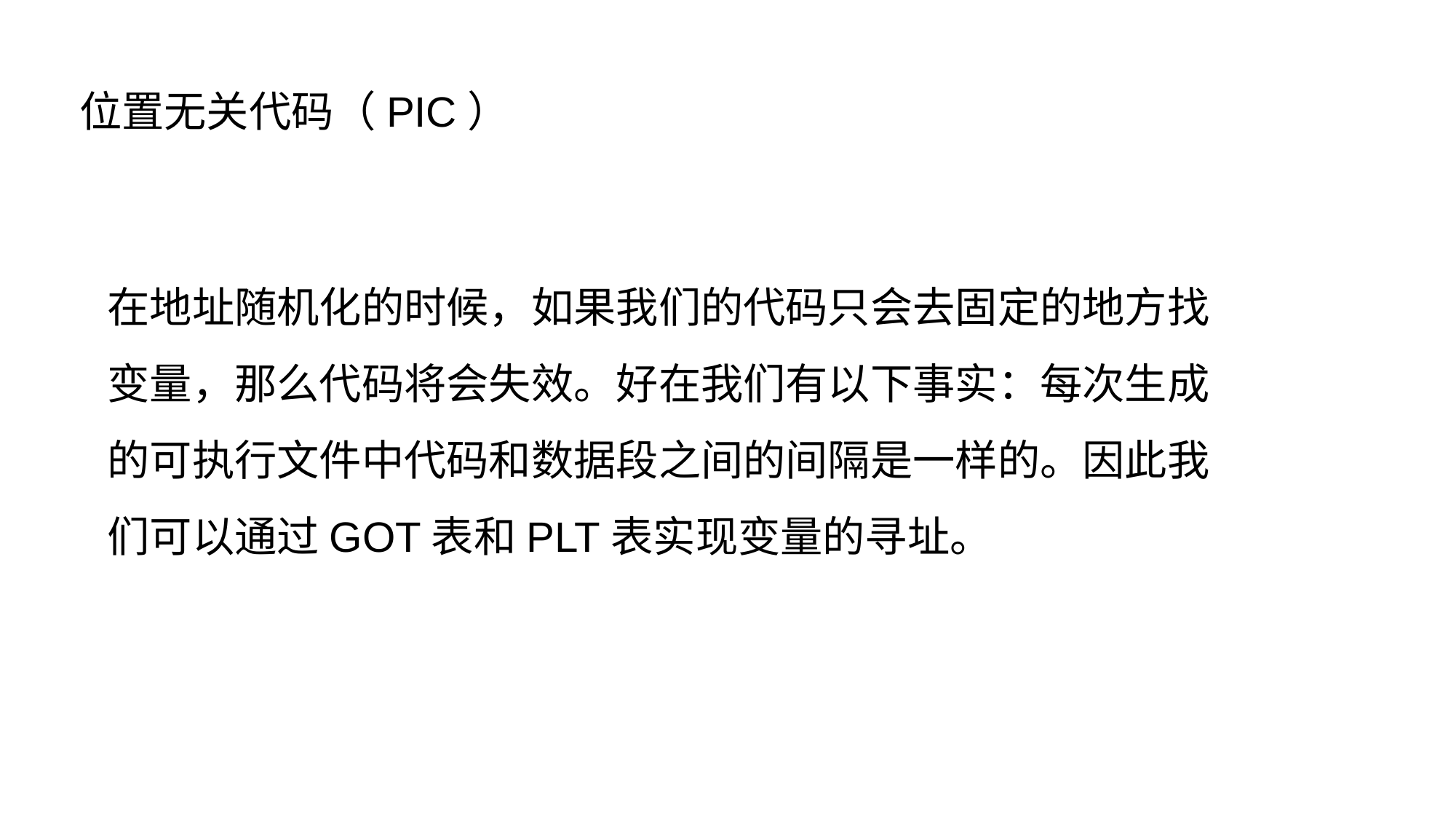

位置无关代码（PIC）

在地址随机化的时候，如果我们的代码只会去固定的地方找变量，那么代码将会失效。好在我们有以下事实：每次生成的可执行文件中代码和数据段之间的间隔是一样的。因此我们可以通过GOT表和PLT表实现变量的寻址。